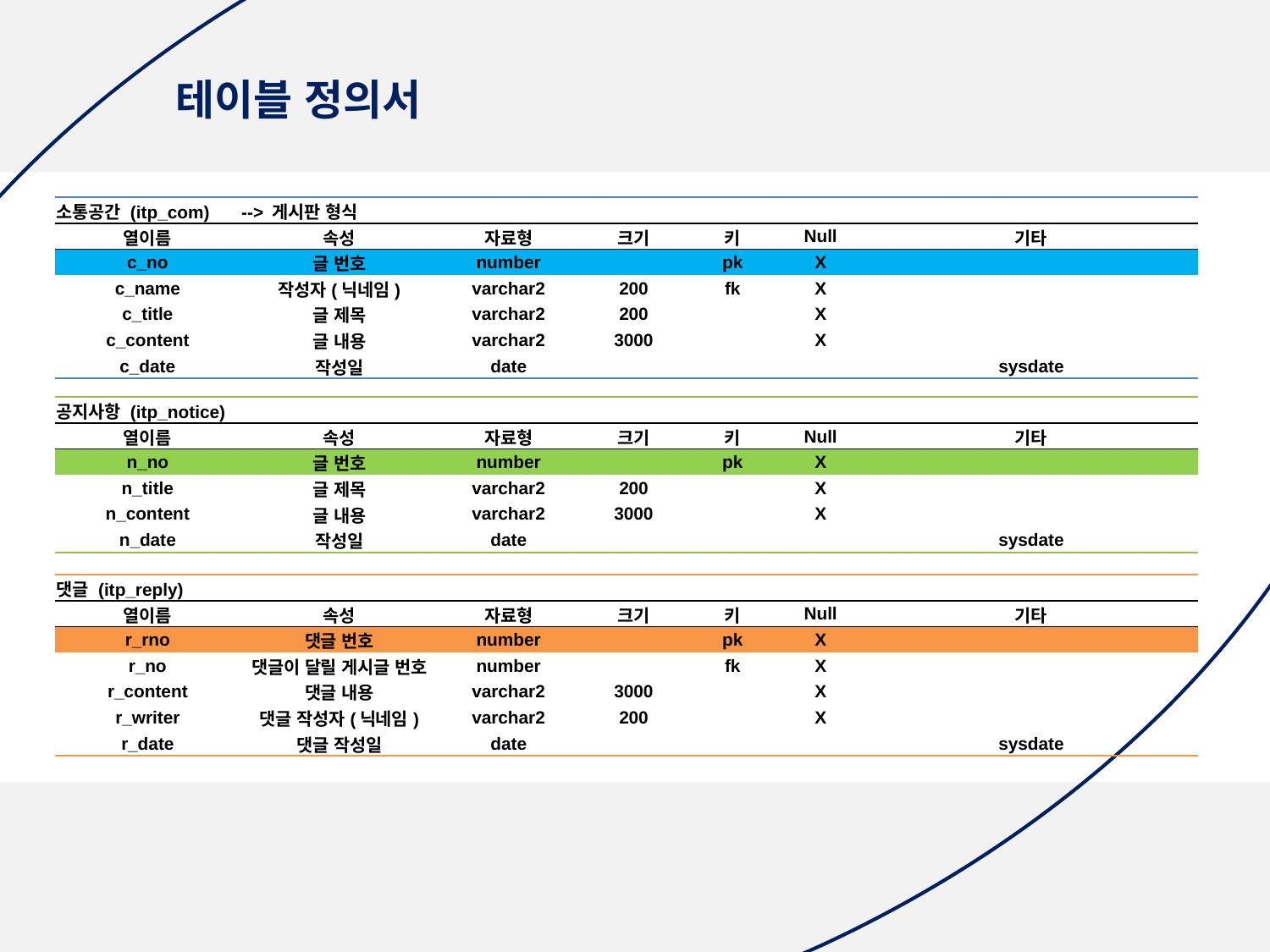

테이블 정의서
| 소통공간 (itp\_com) | --> 게시판 형식 |  |  |  |  |  |
| --- | --- | --- | --- | --- | --- | --- |
| 열이름 | 속성 | 자료형 | 크기 | 키 | Null | 기타 |
| c\_no | 글 번호 | number |  | pk | X |  |
| c\_name | 작성자(닉네임) | varchar2 | 200 | fk | X |  |
| c\_title | 글 제목 | varchar2 | 200 |  | X |  |
| c\_content | 글 내용 | varchar2 | 3000 |  | X |  |
| c\_date | 작성일 | date |  |  |  | sysdate |
| 공지사항 (itp\_notice) |  |  |  |  |  |  |
| --- | --- | --- | --- | --- | --- | --- |
| 열이름 | 속성 | 자료형 | 크기 | 키 | Null | 기타 |
| n\_no | 글 번호 | number |  | pk | X |  |
| n\_title | 글 제목 | varchar2 | 200 |  | X |  |
| n\_content | 글 내용 | varchar2 | 3000 |  | X |  |
| n\_date | 작성일 | date |  |  |  | sysdate |
| 댓글 (itp\_reply) |  |  |  |  |  |  |
| --- | --- | --- | --- | --- | --- | --- |
| 열이름 | 속성 | 자료형 | 크기 | 키 | Null | 기타 |
| r\_rno | 댓글 번호 | number |  | pk | X |  |
| r\_no | 댓글이 달릴 게시글 번호 | number |  | fk | X |  |
| r\_content | 댓글 내용 | varchar2 | 3000 |  | X |  |
| r\_writer | 댓글 작성자(닉네임) | varchar2 | 200 |  | X |  |
| r\_date | 댓글 작성일 | date |  |  |  | sysdate |